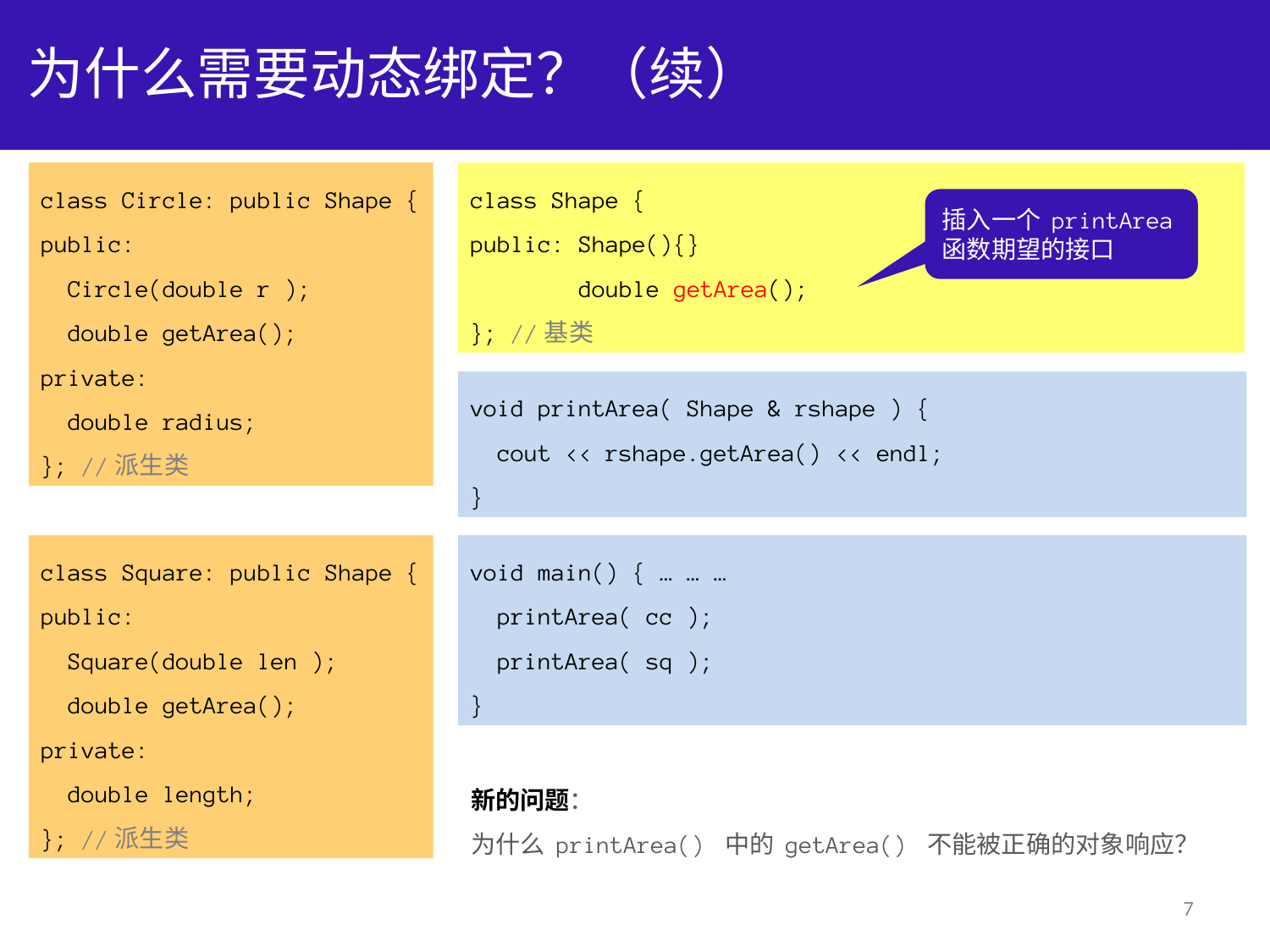

# 为什么需要动态绑定？（续）
class Circle: public Shape {
public:
  Circle(double r );
  double getArea();
private:
  double radius;
}; //派生类
class Shape {
public: Shape(){}
        double getArea();
}; //基类
插入一个 printArea函数期望的接口
void printArea( Shape & rshape ) {
  cout << rshape.getArea() << endl;
}
class Square: public Shape {
public:
  Square(double len );
  double getArea();
private:
  double length;
}; //派生类
void main() { … … …
  printArea( cc );
  printArea( sq );
}
新的问题：
为什么 printArea() 中的 getArea() 不能被正确的对象响应？
7